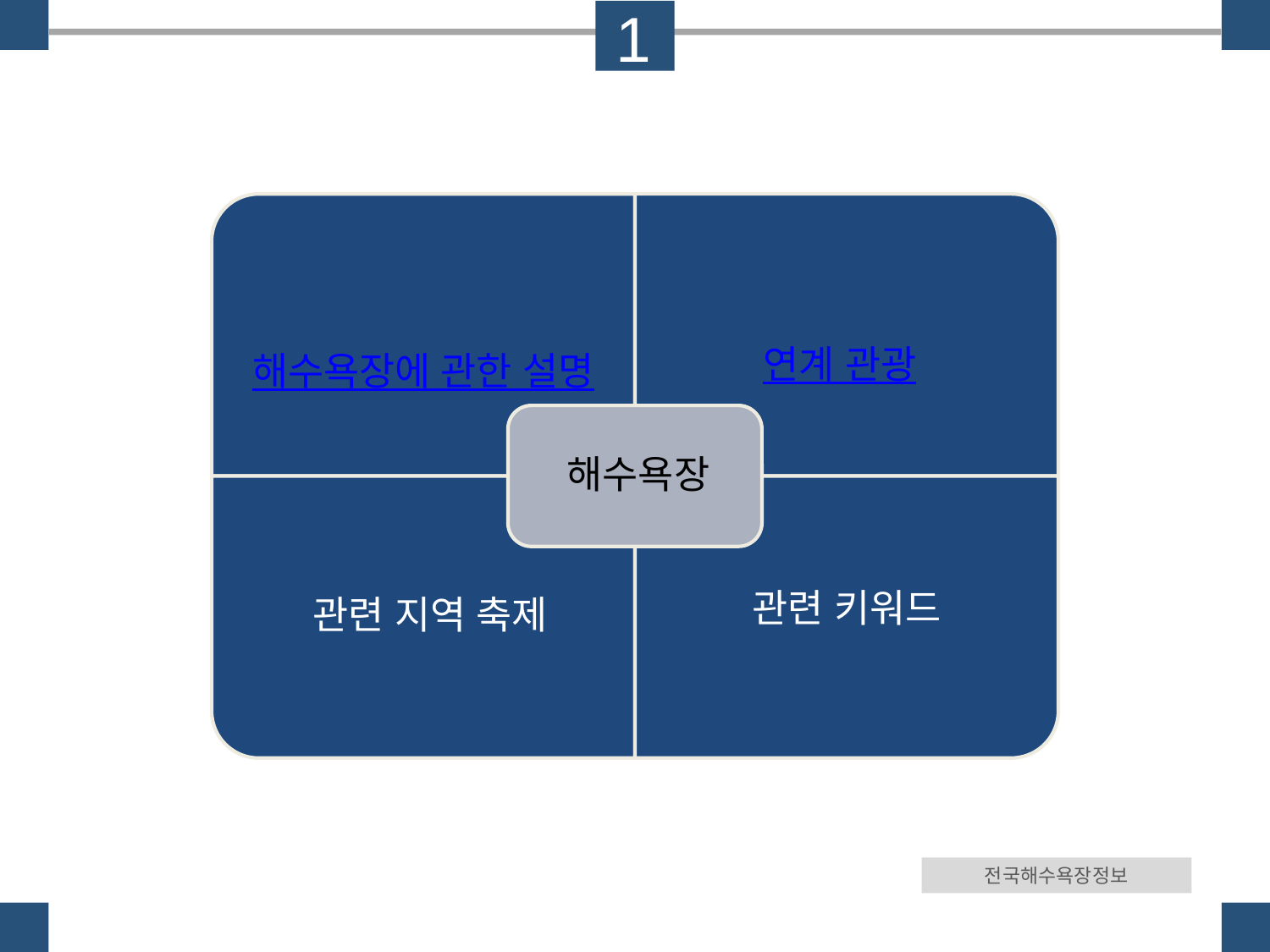

1

해수욕장에 관한 설명

연계 관광
관련 지역 축제
관련 키워드
해수욕장
전국해수욕장정보